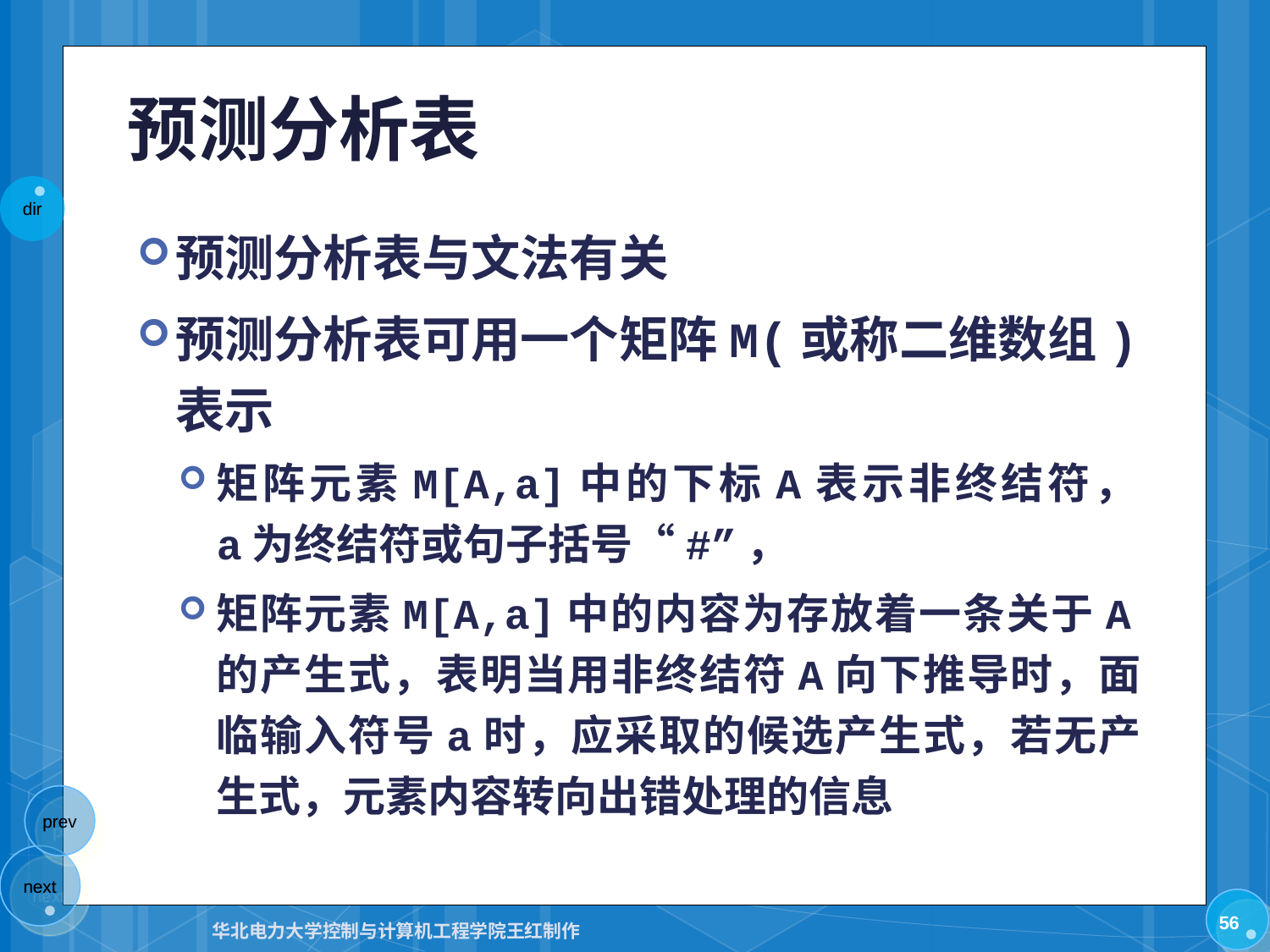

# 预测分析表
预测分析表与文法有关
预测分析表可用一个矩阵M(或称二维数组)表示
矩阵元素M[A,a]中的下标A表示非终结符，
a为终结符或句子括号“#”，
矩阵元素M[A,a]中的内容为存放着一条关于A的产生式，表明当用非终结符A向下推导时，面临输入符号a时，应采取的候选产生式，若无产生式，元素内容转向出错处理的信息
56
华北电力大学控制与计算机工程学院王红制作